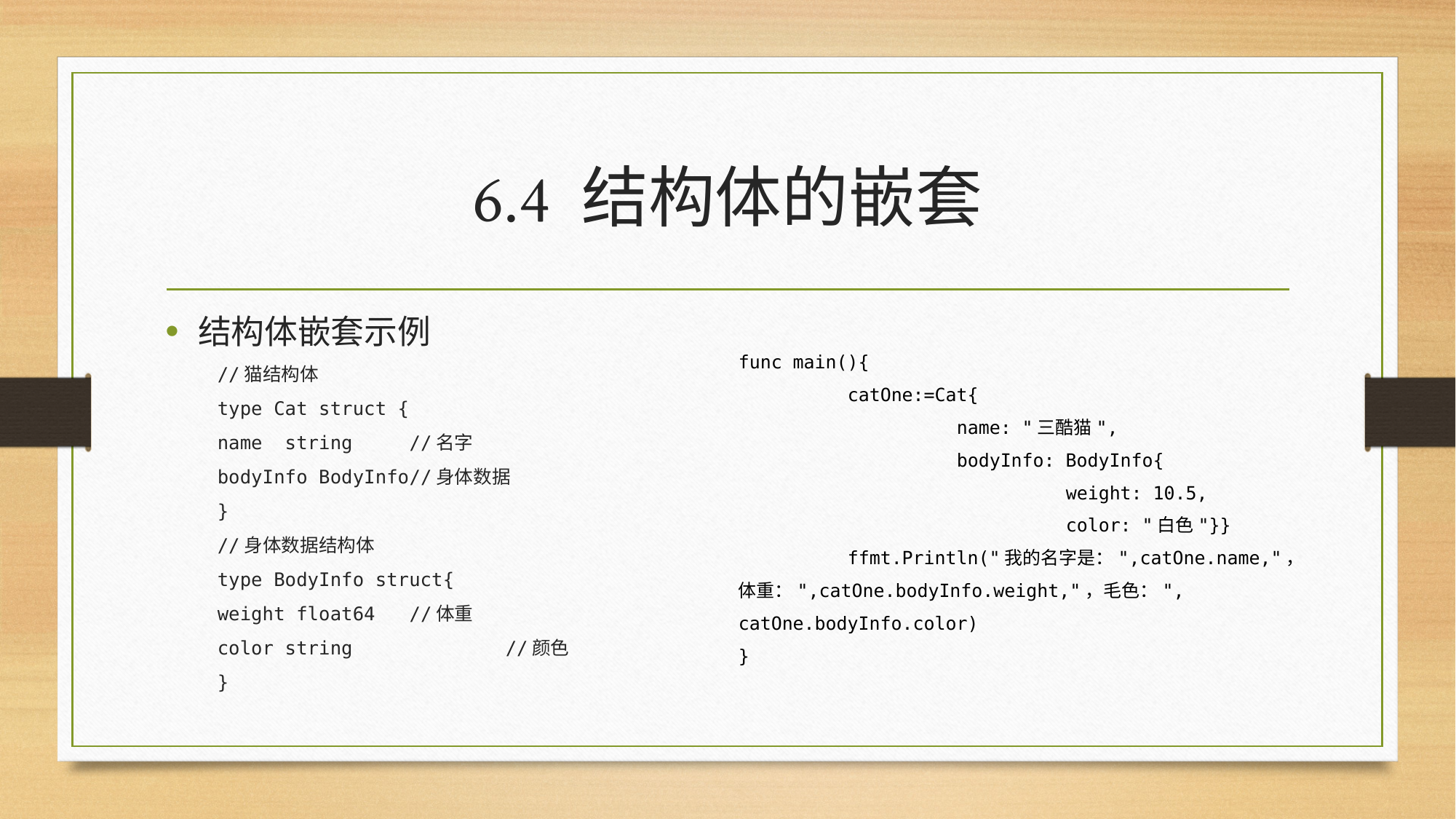

# 6.4 结构体的嵌套
结构体嵌套示例
//猫结构体
type Cat struct {
	name  string		//名字
	bodyInfo BodyInfo	//身体数据
}
//身体数据结构体
type BodyInfo struct{
	weight float64	//体重
	color string	 	//颜色
}

func main(){
	catOne:=Cat{
		name: "三酷猫",
		bodyInfo: BodyInfo{
			weight: 10.5,
			color: "白色"}}
	ffmt.Println("我的名字是：",catOne.name,"，体重：",catOne.bodyInfo.weight,"，毛色：",
catOne.bodyInfo.color)
}